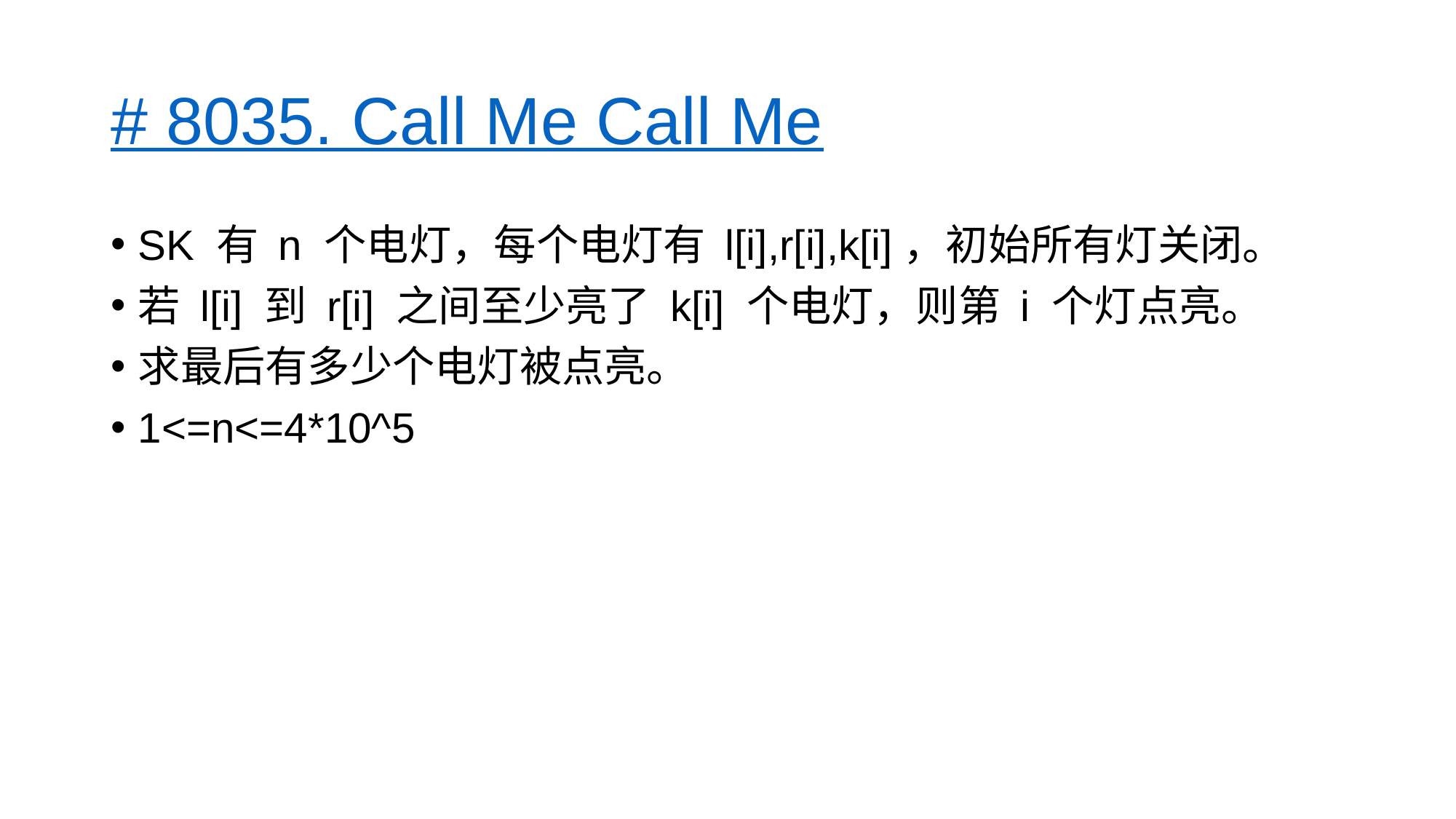

# # 8035. Call Me Call Me
SK 有 n 个电灯，每个电灯有 l[i],r[i],k[i]，初始所有灯关闭。
若 l[i] 到 r[i] 之间至少亮了 k[i] 个电灯，则第 i 个灯点亮。
求最后有多少个电灯被点亮。
1<=n<=4*10^5